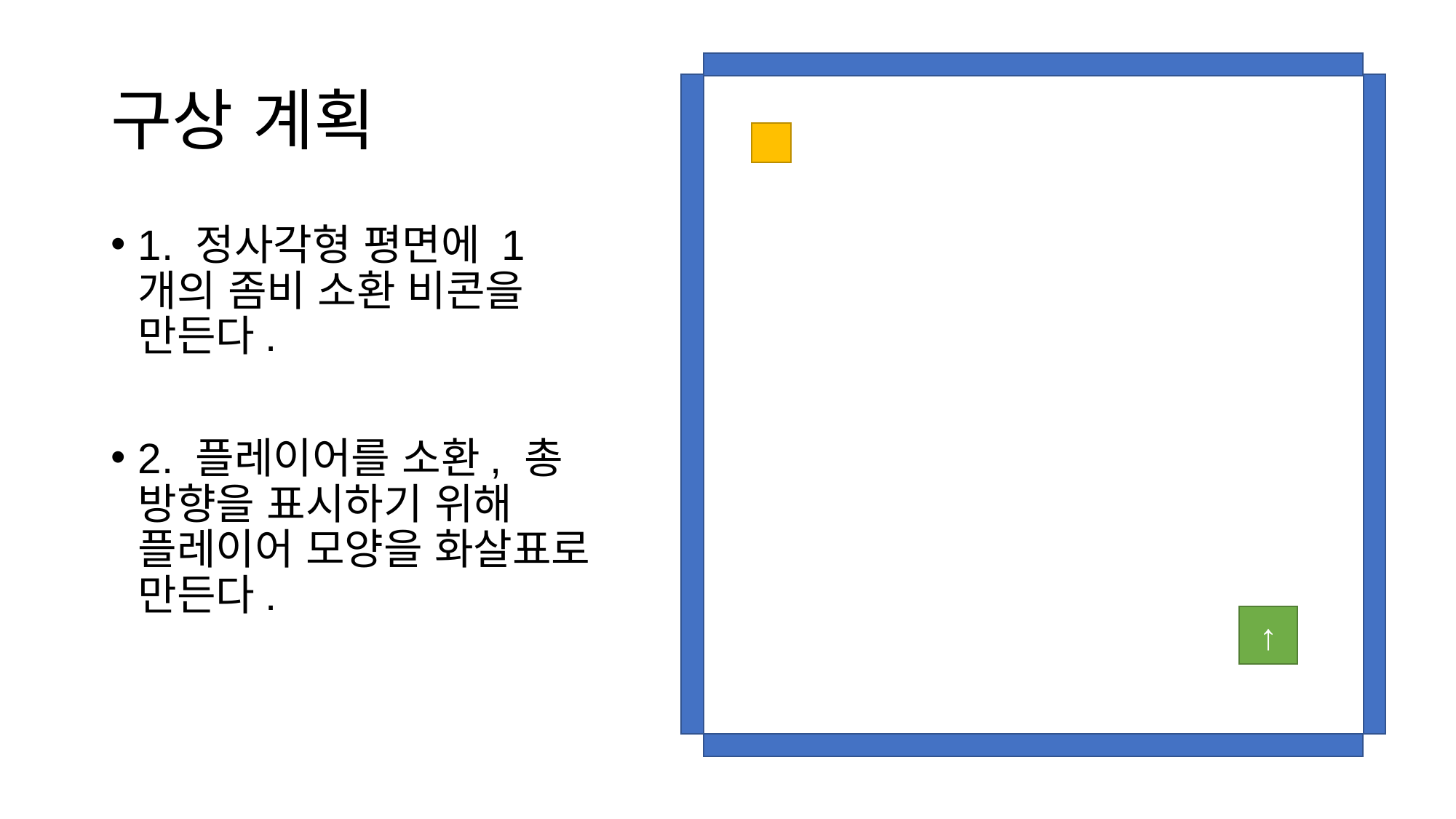

# 구상 계획

1. 정사각형 평면에 1개의 좀비 소환 비콘을 만든다.

2. 플레이어를 소환, 총 방향을 표시하기 위해  플레이어 모양을 화살표로 만든다.

↑